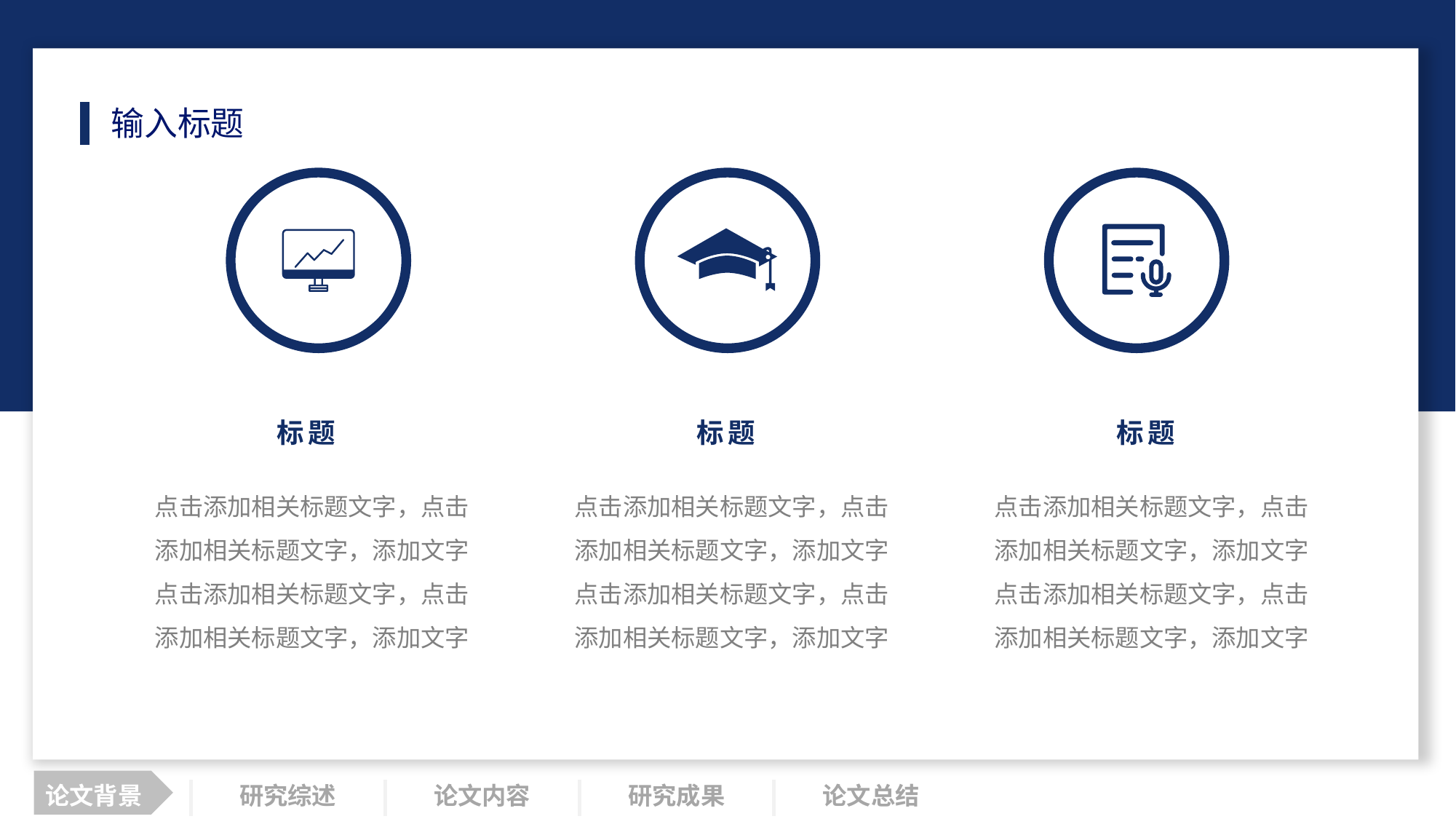

输入标题

标题
点击添加相关标题文字，点击添加相关标题文字，添加文字
点击添加相关标题文字，点击添加相关标题文字，添加文字
标题
点击添加相关标题文字，点击添加相关标题文字，添加文字
点击添加相关标题文字，点击添加相关标题文字，添加文字
标题
点击添加相关标题文字，点击添加相关标题文字，添加文字
点击添加相关标题文字，点击添加相关标题文字，添加文字

论文背景
研究综述
论文内容
研究成果
论文总结